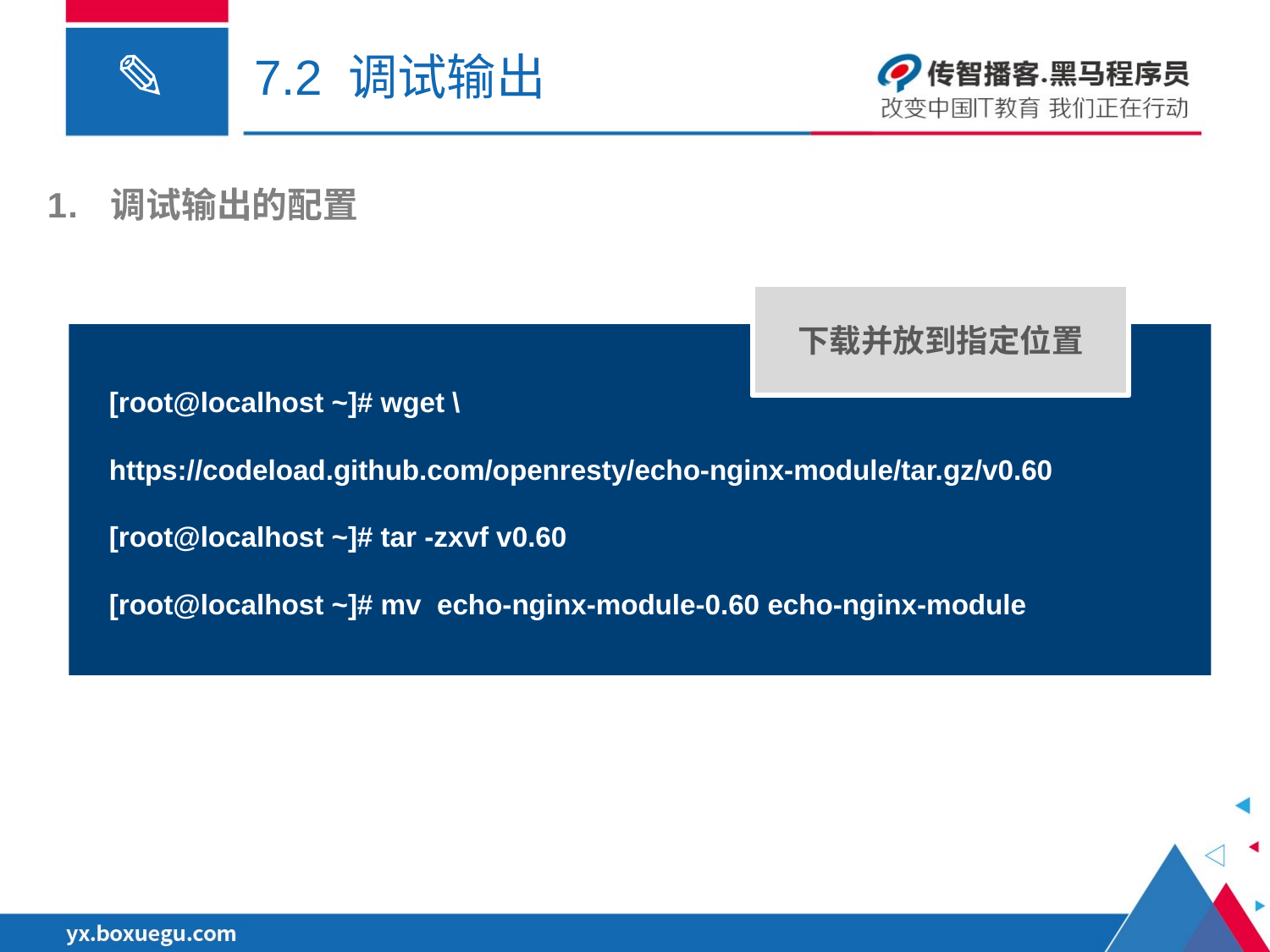

# 7.2 调试输出
调试输出的配置
下载并放到指定位置

[root@localhost ~]# wget \
https://codeload.github.com/openresty/echo-nginx-module/tar.gz/v0.60
[root@localhost ~]# tar -zxvf v0.60
[root@localhost ~]# mv  echo-nginx-module-0.60 echo-nginx-module